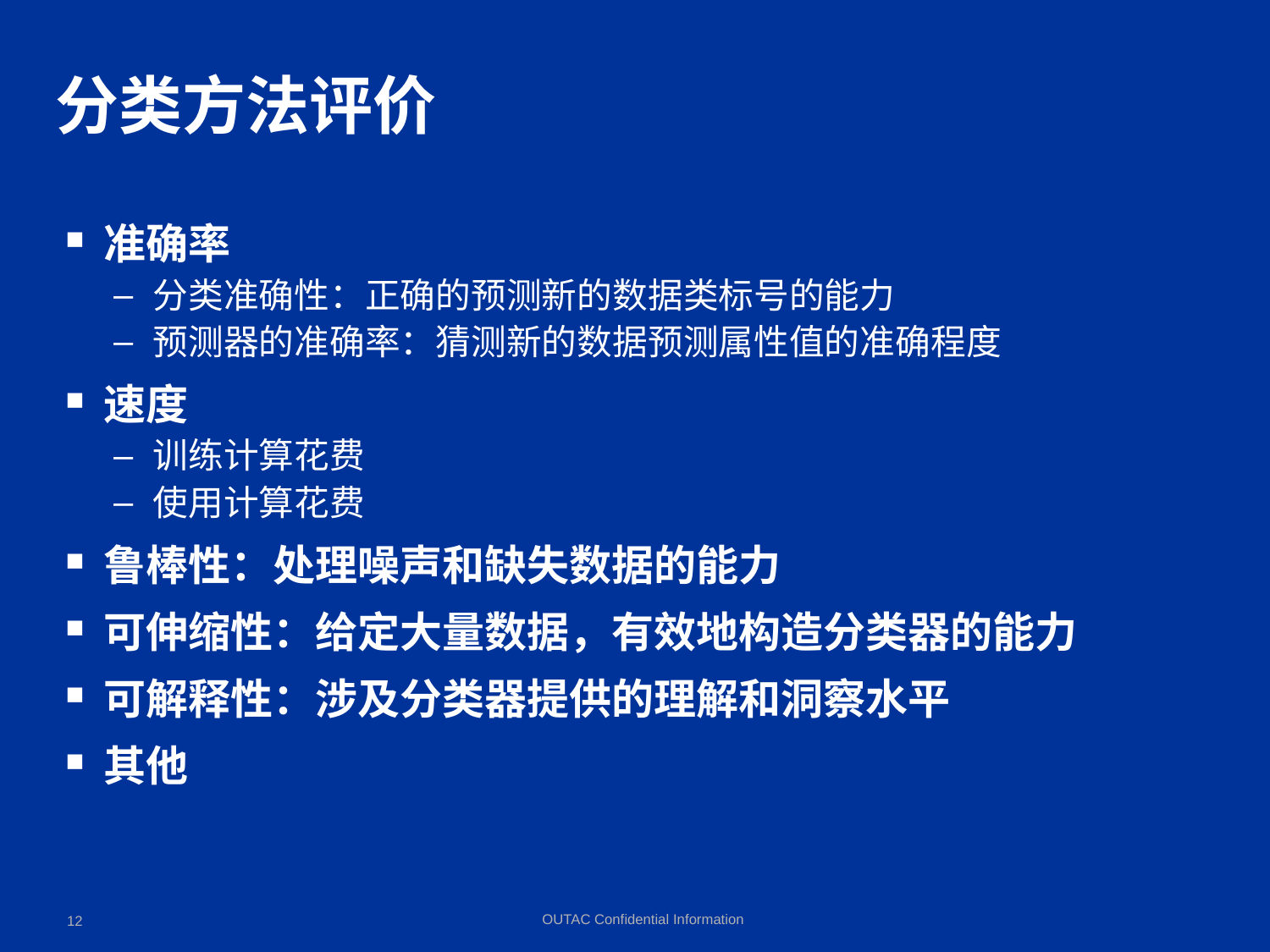

# 分类方法评价
准确率
分类准确性：正确的预测新的数据类标号的能力
预测器的准确率：猜测新的数据预测属性值的准确程度
速度
训练计算花费
使用计算花费
鲁棒性：处理噪声和缺失数据的能力
可伸缩性：给定大量数据，有效地构造分类器的能力
可解释性：涉及分类器提供的理解和洞察水平
其他
12